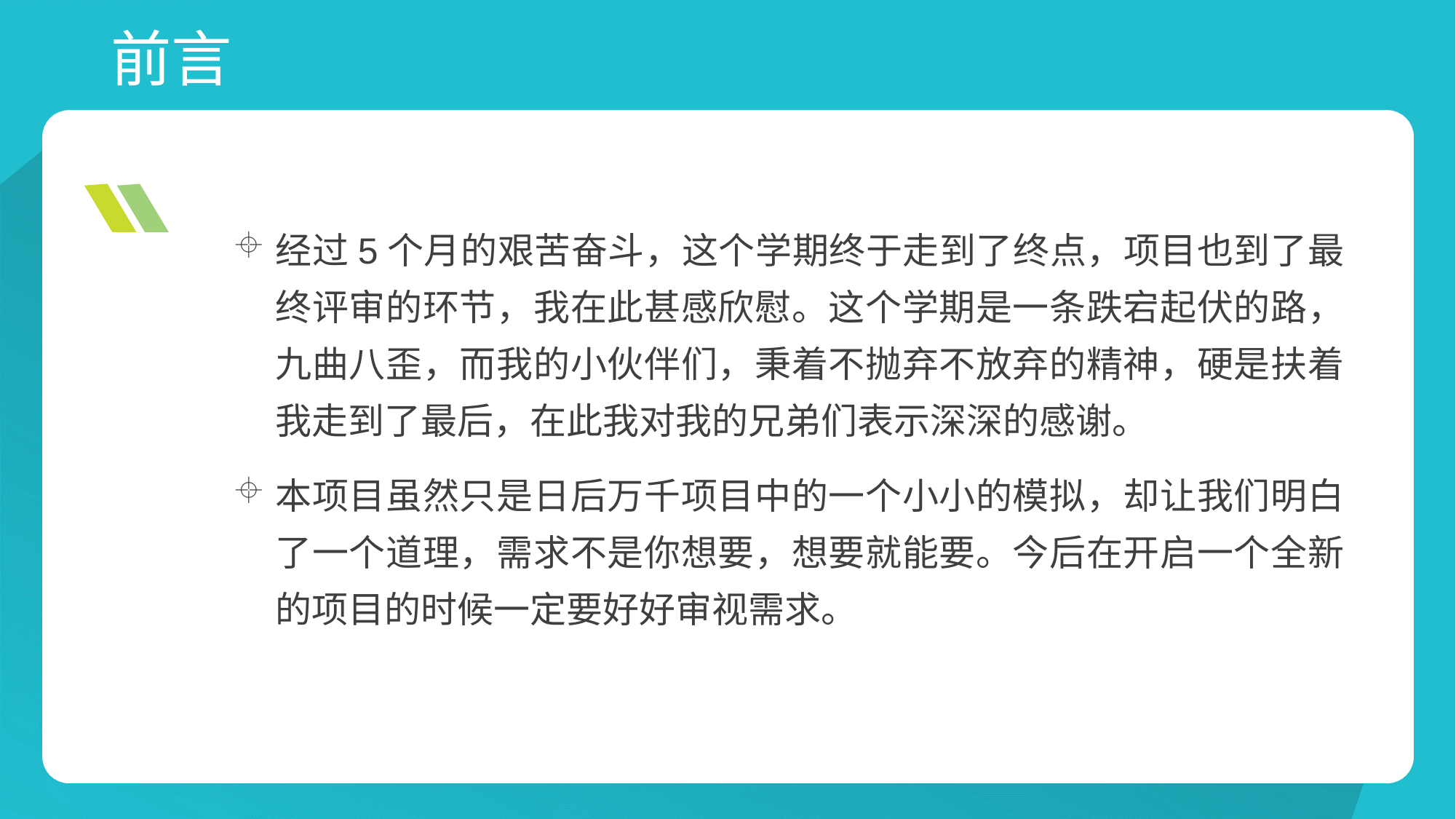

# 前言

经过5个月的艰苦奋斗，这个学期终于走到了终点，项目也到了最终评审的环节，我在此甚感欣慰。这个学期是一条跌宕起伏的路，九曲八歪，而我的小伙伴们，秉着不抛弃不放弃的精神，硬是扶着我走到了最后，在此我对我的兄弟们表示深深的感谢。
本项目虽然只是日后万千项目中的一个小小的模拟，却让我们明白了一个道理，需求不是你想要，想要就能要。今后在开启一个全新的项目的时候一定要好好审视需求。